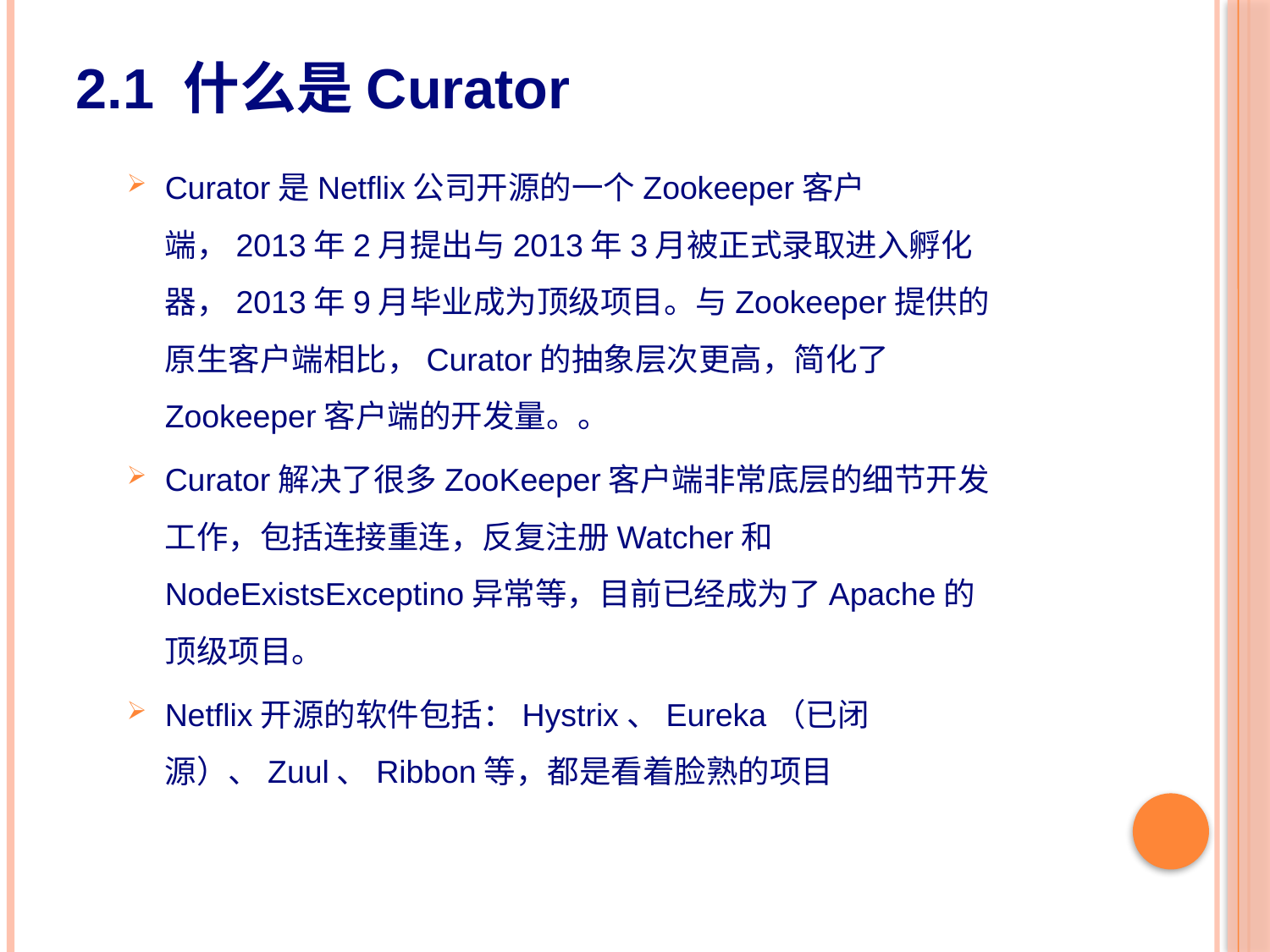

# 2.1 什么是Curator
Curator是Netflix公司开源的一个Zookeeper客户端，2013年2月提出与2013年3月被正式录取进入孵化器，2013年9月毕业成为顶级项目。与Zookeeper提供的原生客户端相比，Curator的抽象层次更高，简化了Zookeeper客户端的开发量。。
Curator解决了很多ZooKeeper客户端非常底层的细节开发工作，包括连接重连，反复注册Watcher和NodeExistsExceptino异常等，目前已经成为了Apache的顶级项目。
Netflix开源的软件包括：Hystrix、Eureka（已闭源）、Zuul、Ribbon等，都是看着脸熟的项目